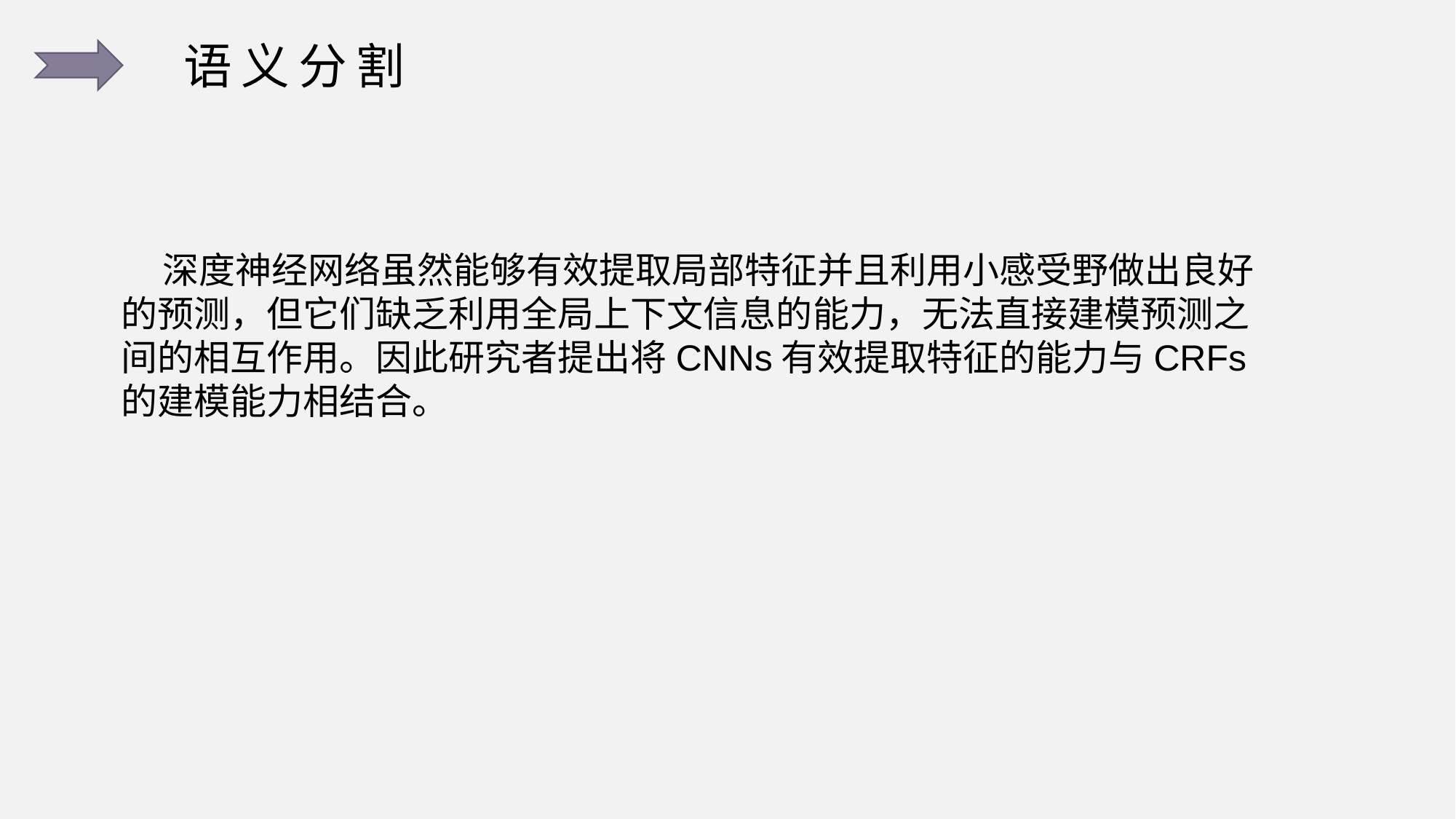

语义分割

    深度神经网络虽然能够有效提取局部特征并且利用小感受野做出良好的预测，但它们缺乏利用全局上下文信息的能力，无法直接建模预测之间的相互作用。因此研究者提出将CNNs有效提取特征的能力与CRFs的建模能力相结合。